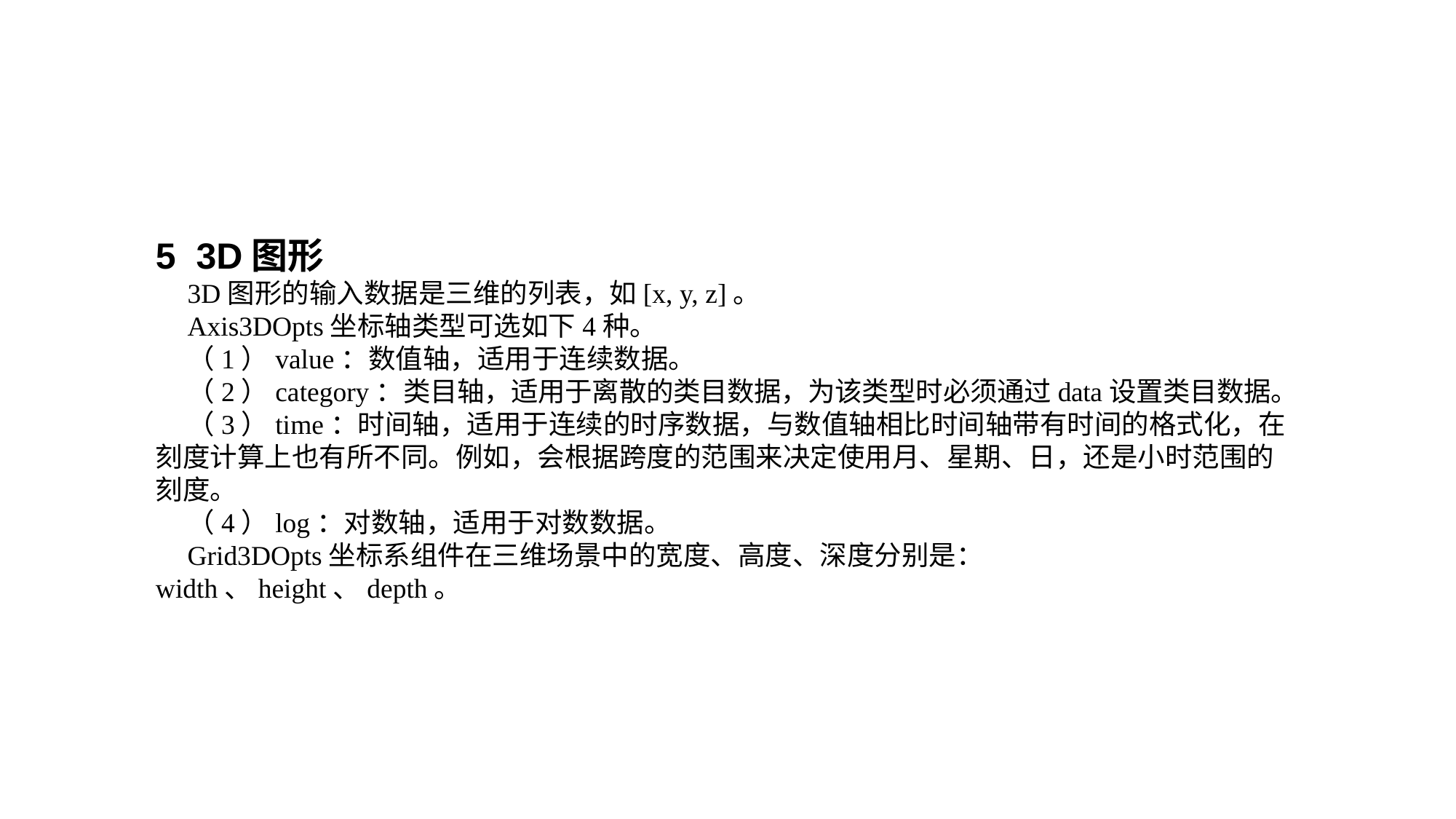

5  3D图形
3D图形的输入数据是三维的列表，如[x, y, z]。
Axis3DOpts坐标轴类型可选如下4种。
（1）value：数值轴，适用于连续数据。
（2）category：类目轴，适用于离散的类目数据，为该类型时必须通过data设置类目数据。
（3）time：时间轴，适用于连续的时序数据，与数值轴相比时间轴带有时间的格式化，在刻度计算上也有所不同。例如，会根据跨度的范围来决定使用月、星期、日，还是小时范围的刻度。
（4）log：对数轴，适用于对数数据。
Grid3DOpts坐标系组件在三维场景中的宽度、高度、深度分别是：width、height、depth。